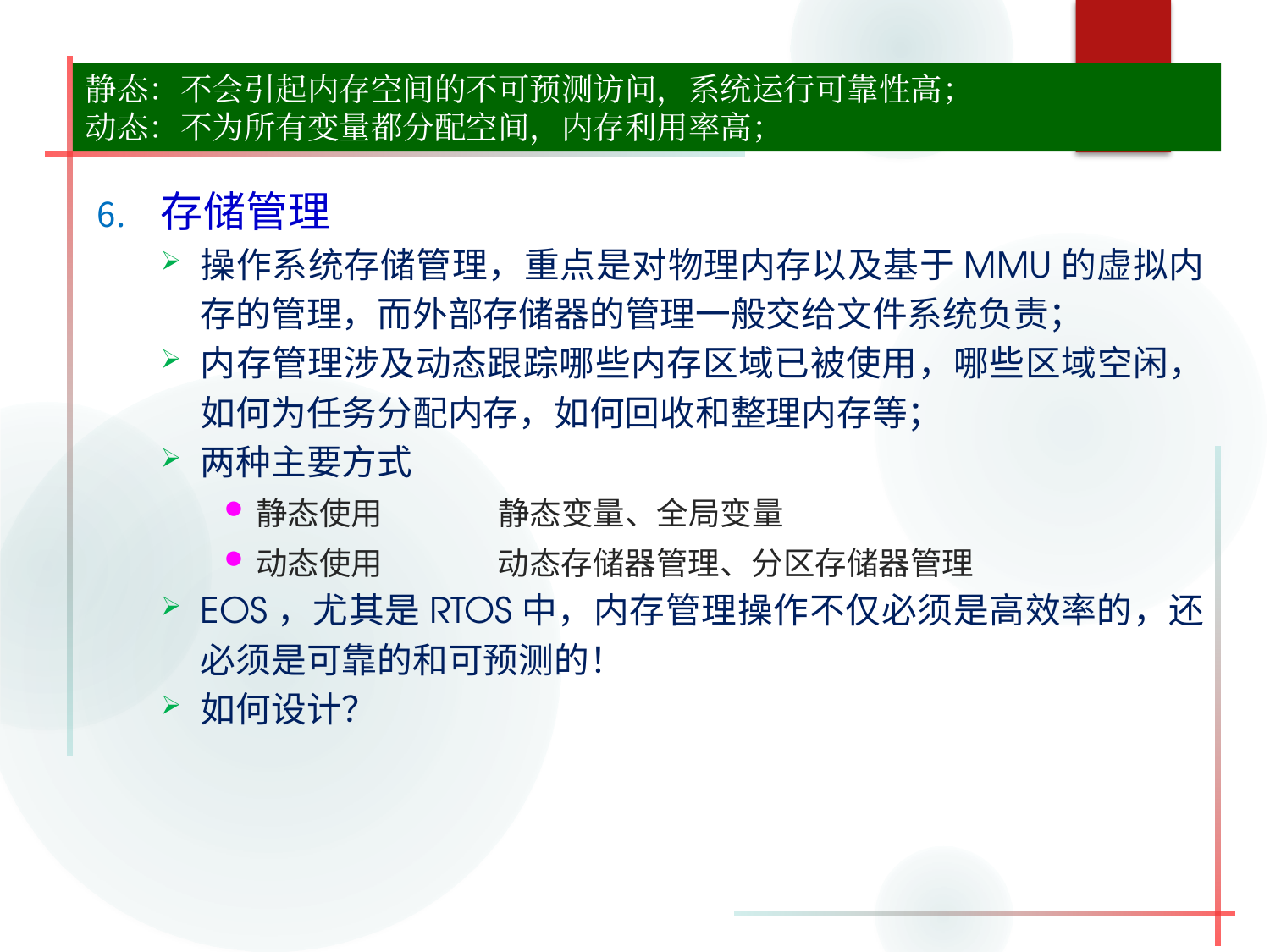

66
静态：不会引起内存空间的不可预测访问，系统运行可靠性高；
动态：不为所有变量都分配空间，内存利用率高；
存储管理
操作系统存储管理，重点是对物理内存以及基于MMU的虚拟内存的管理，而外部存储器的管理一般交给文件系统负责；
内存管理涉及动态跟踪哪些内存区域已被使用，哪些区域空闲，如何为任务分配内存，如何回收和整理内存等；
两种主要方式
静态使用                静态变量、全局变量
动态使用                动态存储器管理、分区存储器管理
EOS，尤其是RTOS中，内存管理操作不仅必须是高效率的，还必须是可靠的和可预测的！
如何设计？